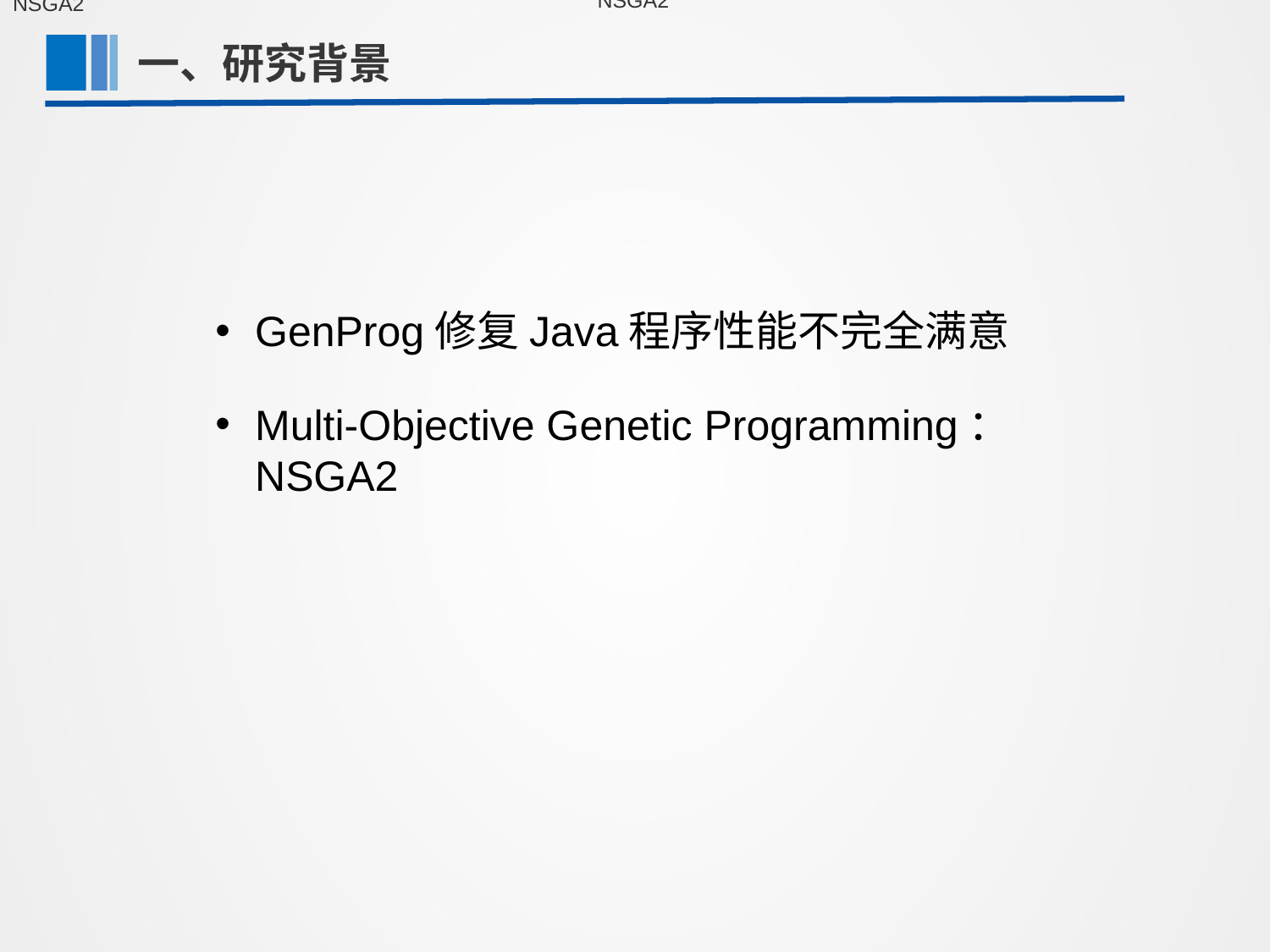

NSGA2
NSGA2
一、研究背景

第一部分
GenProg修复Java程序性能不完全满意
Multi-Objective Genetic Programming：NSGA2